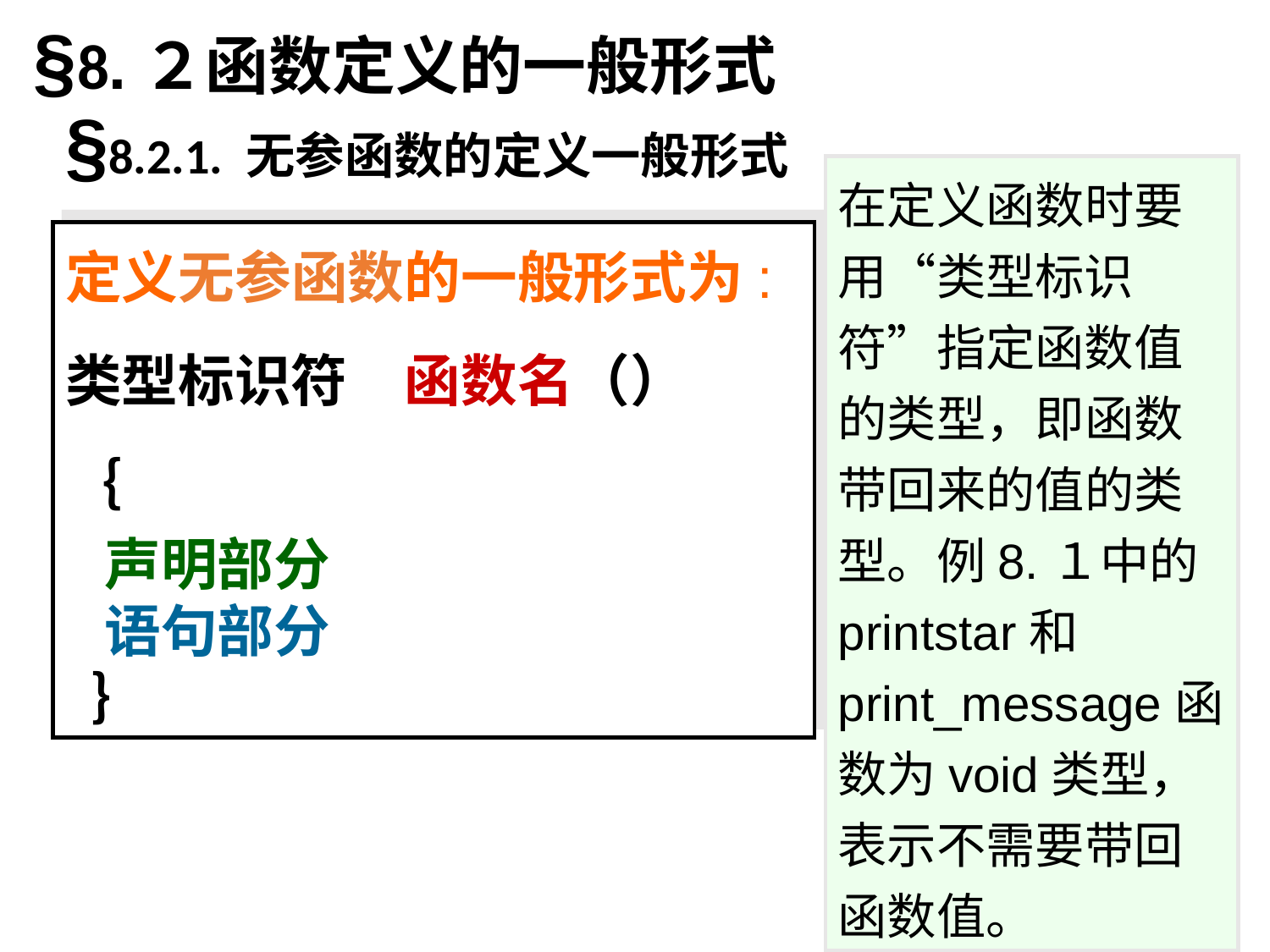

§8.２函数定义的一般形式
§8.2.1. 无参函数的定义一般形式
在定义函数时要用“类型标识符”指定函数值的类型，即函数带回来的值的类型。例8.１中的printstar和print_message函数为void类型，表示不需要带回函数值。
定义无参函数的一般形式为:
类型标识符　函数名（）
｛
  声明部分
  语句部分
 ｝
11